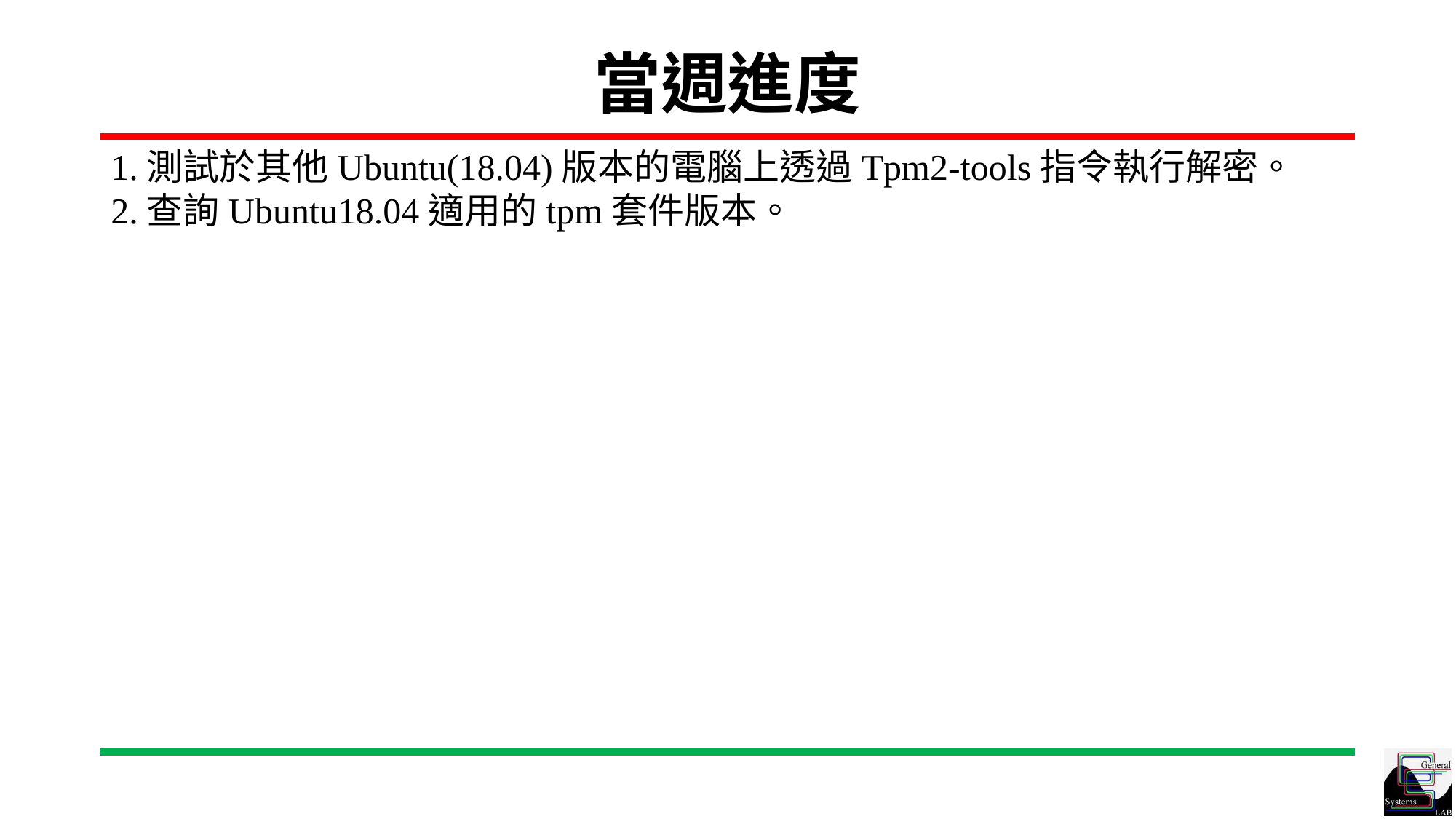

# 當週進度

1.測試於其他Ubuntu(18.04)版本的電腦上透過Tpm2-tools指令執行解密。
2.查詢Ubuntu18.04適用的tpm套件版本。